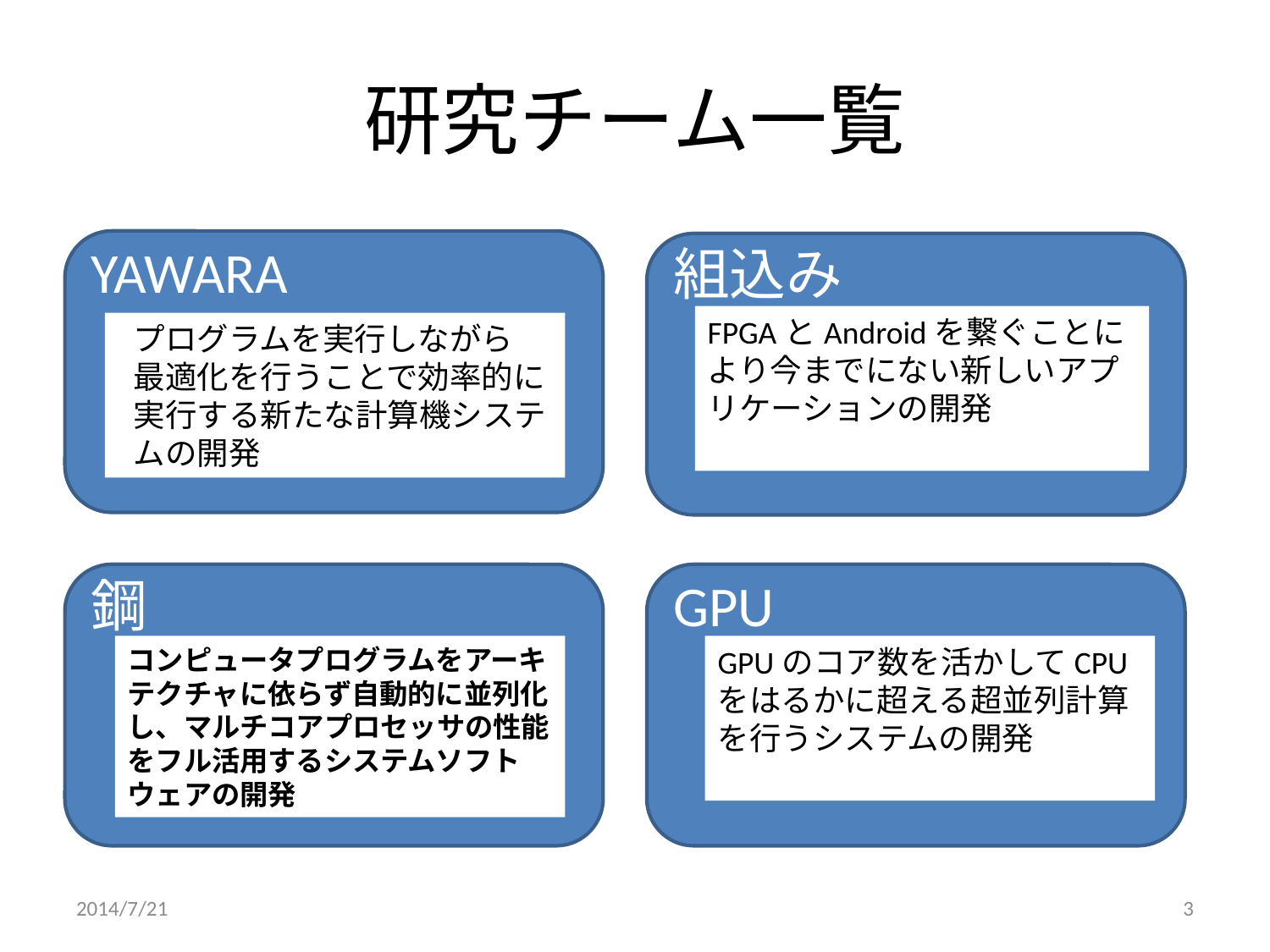

# 研究チーム一覧
YAWARA

組込み

FPGAとAndroidを繋ぐことにより今までにない新しいアプリケーションの開発

プログラムを実行しながら
最適化を行うことで効率的に実行する新たな計算機システムの開発
鋼

GPU

コンピュータプログラムをアーキテクチャに依らず自動的に並列化し、マルチコアプロセッサの性能をフル活用するシステムソフトウェアの開発
GPUのコア数を活かしてCPUをはるかに超える超並列計算を行うシステムの開発

2014/7/21
3